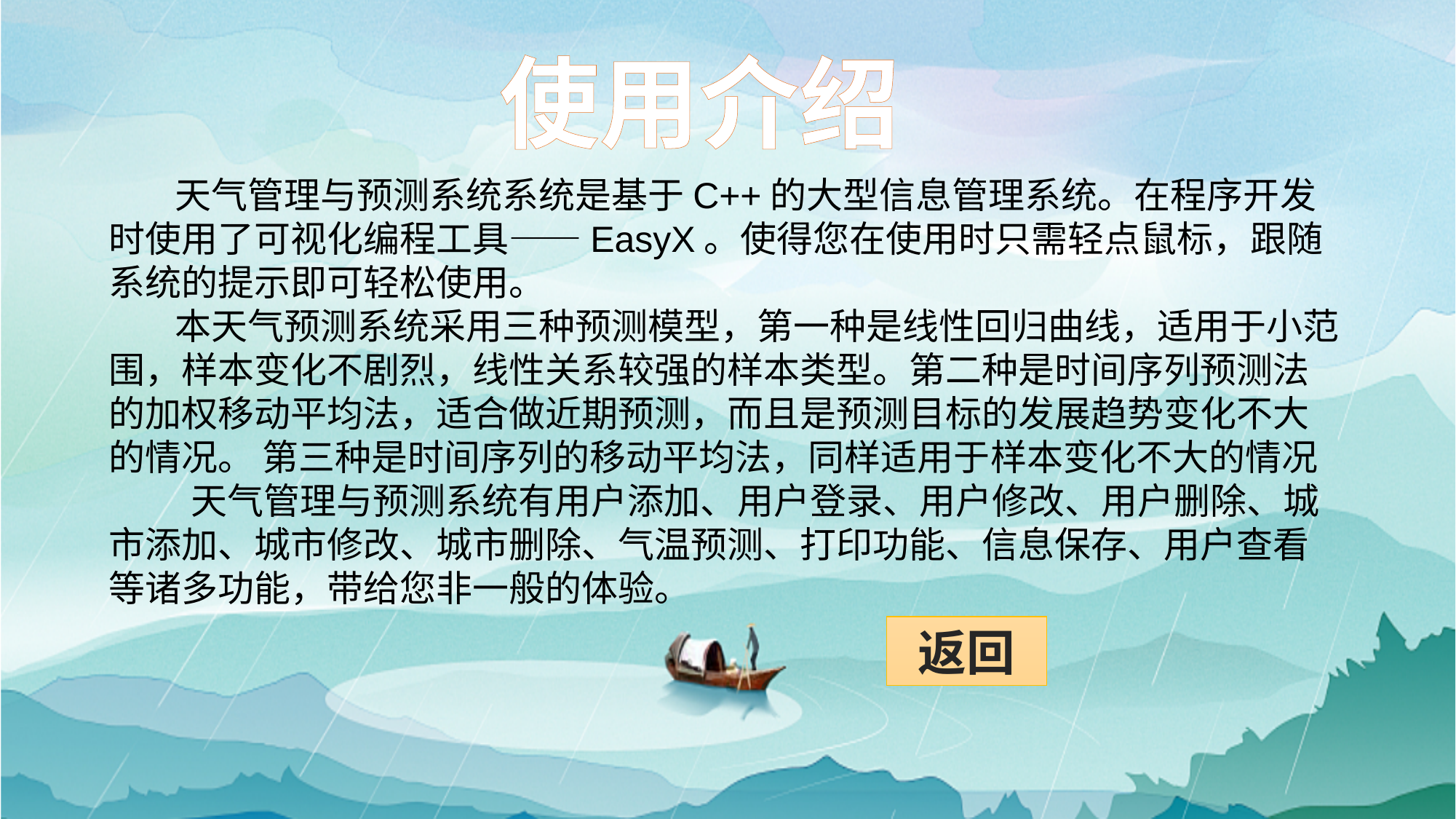

使用介绍
       天气管理与预测系统系统是基于C++的大型信息管理系统。在程序开发时使用了可视化编程工具——EasyX。使得您在使用时只需轻点鼠标，跟随系统的提示即可轻松使用。
       本天气预测系统采用三种预测模型，第一种是线性回归曲线，适用于小范围，样本变化不剧烈，线性关系较强的样本类型。第二种是时间序列预测法的加权移动平均法，适合做近期预测，而且是预测目标的发展趋势变化不大的情况。 第三种是时间序列的移动平均法，同样适用于样本变化不大的情况
         天气管理与预测系统有用户添加、用户登录、用户修改、用户删除、城市添加、城市修改、城市删除、气温预测、打印功能、信息保存、用户查看等诸多功能，带给您非一般的体验。
返回